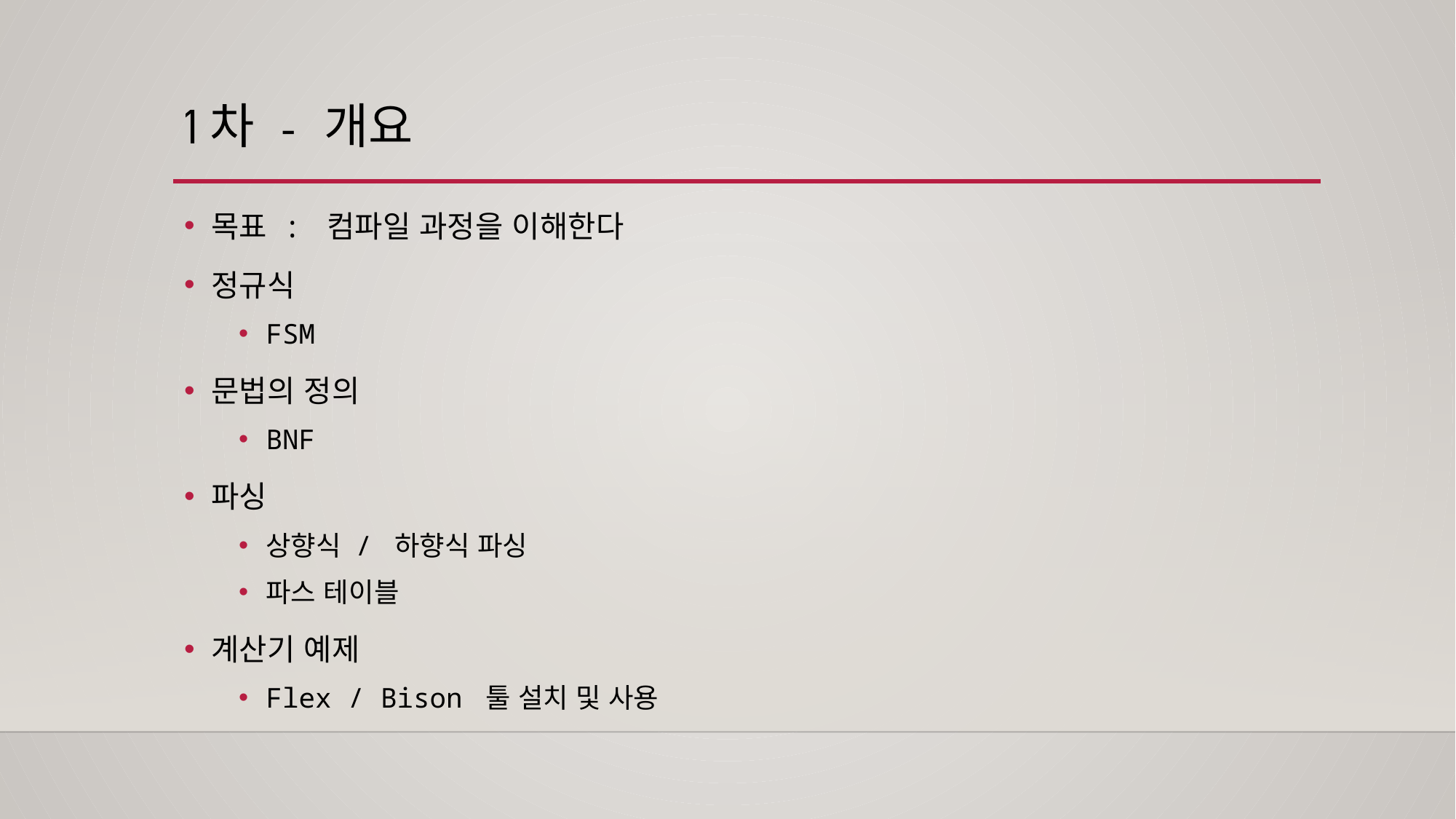

# 1차 - 개요
목표 : 컴파일 과정을 이해한다
정규식
FSM
문법의 정의
BNF
파싱
상향식 / 하향식 파싱
파스 테이블
계산기 예제
Flex / Bison 툴 설치 및 사용